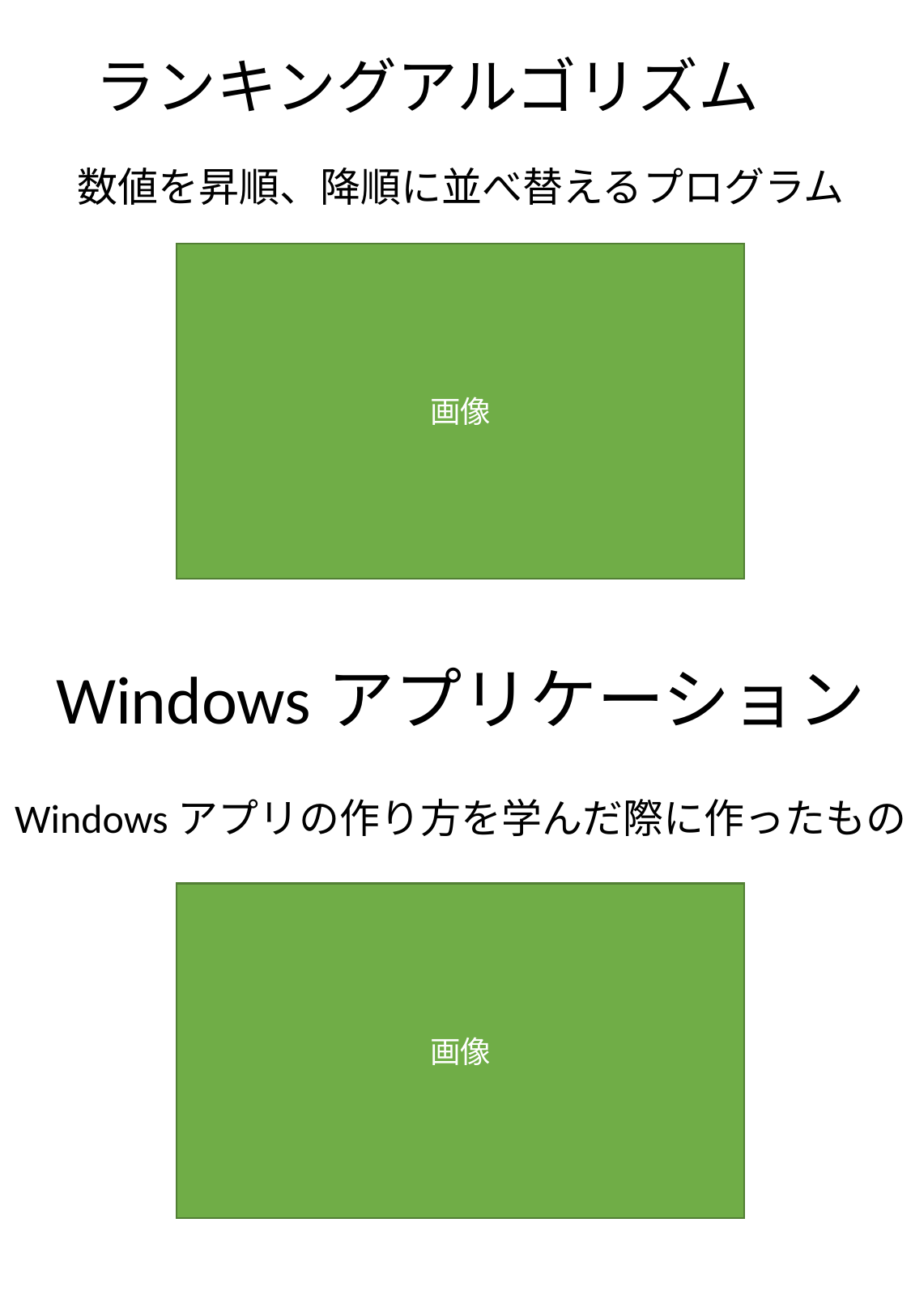

ランキングアルゴリズム
数値を昇順、降順に並べ替えるプログラム
画像
Windowsアプリケーション
Windowsアプリの作り方を学んだ際に作ったもの
画像